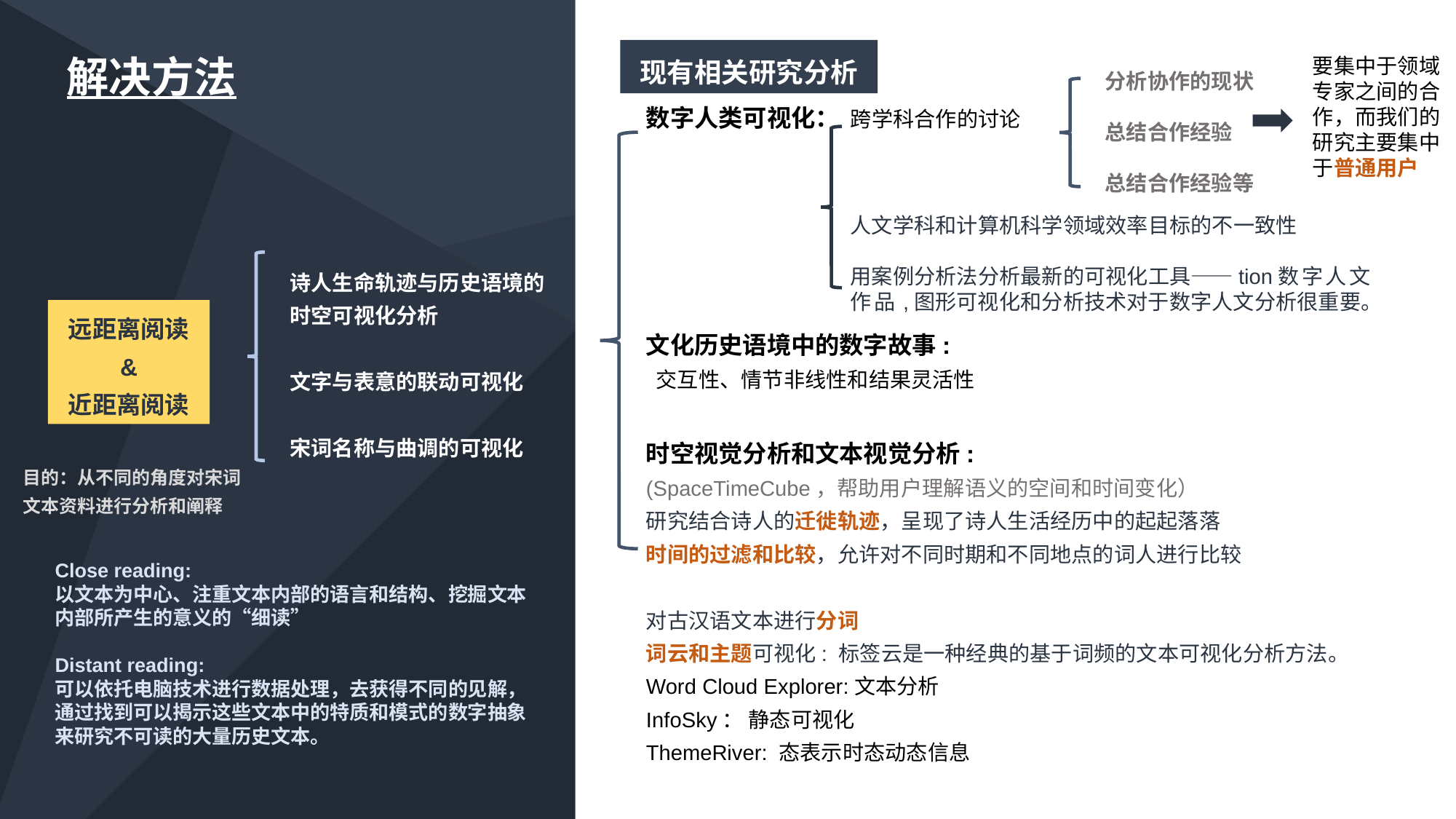

现有相关研究分析
解决方法
要集中于领域专家之间的合作，而我们的研究主要集中于普通用户

数字人类可视化：  跨学科合作的讨论

文化历史语境中的数字故事:
 交互性、情节非线性和结果灵活性

时空视觉分析和文本视觉分析:
(SpaceTimeCube，帮助用户理解语义的空间和时间变化）
研究结合诗人的迁徙轨迹，呈现了诗人生活经历中的起起落落
时间的过滤和比较，允许对不同时期和不同地点的词人进行比较

对古汉语文本进行分词
词云和主题可视化: 标签云是一种经典的基于词频的文本可视化分析方法。
Word Cloud Explorer:文本分析
InfoSky： 静态可视化
ThemeRiver: 态表示时态动态信息

分析协作的现状

总结合作经验

总结合作经验等

人文学科和计算机科学领域效率目标的不一致性

用案例分析法分析最新的可视化工具——tion数字人文作品,图形可视化和分析技术对于数字人文分析很重要。

诗人生命轨迹与历史语境的时空可视化分析

文字与表意的联动可视化

宋词名称与曲调的可视化
远距离阅读
&
近距离阅读
目的：从不同的角度对宋词文本资料进行分析和阐释
Close reading:
以文本为中心、注重文本内部的语言和结构、挖掘文本内部所产生的意义的“细读”

Distant reading:
可以依托电脑技术进行数据处理，去获得不同的见解，通过找到可以揭示这些文本中的特质和模式的数字抽象来研究不可读的大量历史文本。